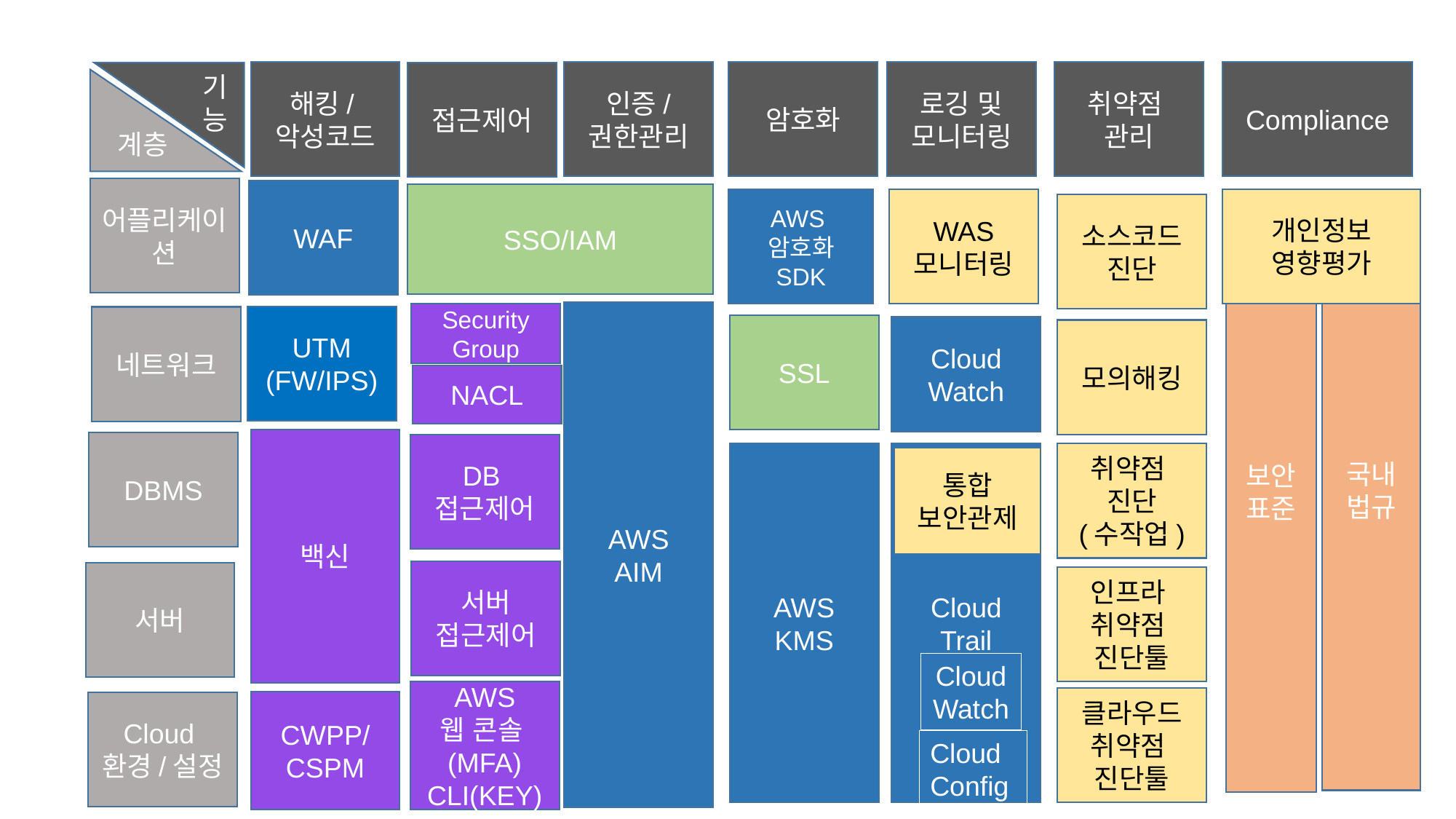

해킹/악성코드
암호화
로깅 및 모니터링
취약점
관리
Compliance
인증/
권한관리
접근제어

기능

계층
어플리케이션
WAF
SSO/IAM
개인정보 영향평가
국내
법규
WAS 모니터링
AWS
암호화 SDK
보안표준
소스코드 진단
AWS
AIM
Security Group
UTM
(FW/IPS)
네트워크
SSL
Cloud Watch
모의해킹
NACL
백신
DBMS
DB접근제어
Cloud Trail
취약점
진단
(수작업)
AWS
KMS
통합 보안관제
서버 접근제어
서버
인프라
취약점
진단툴
Cloud Watch
AWS
웹 콘솔(MFA)
CLI(KEY)
클라우드 취약점
진단툴
CWPP/
CSPM
Cloud
환경/설정
Cloud
Config